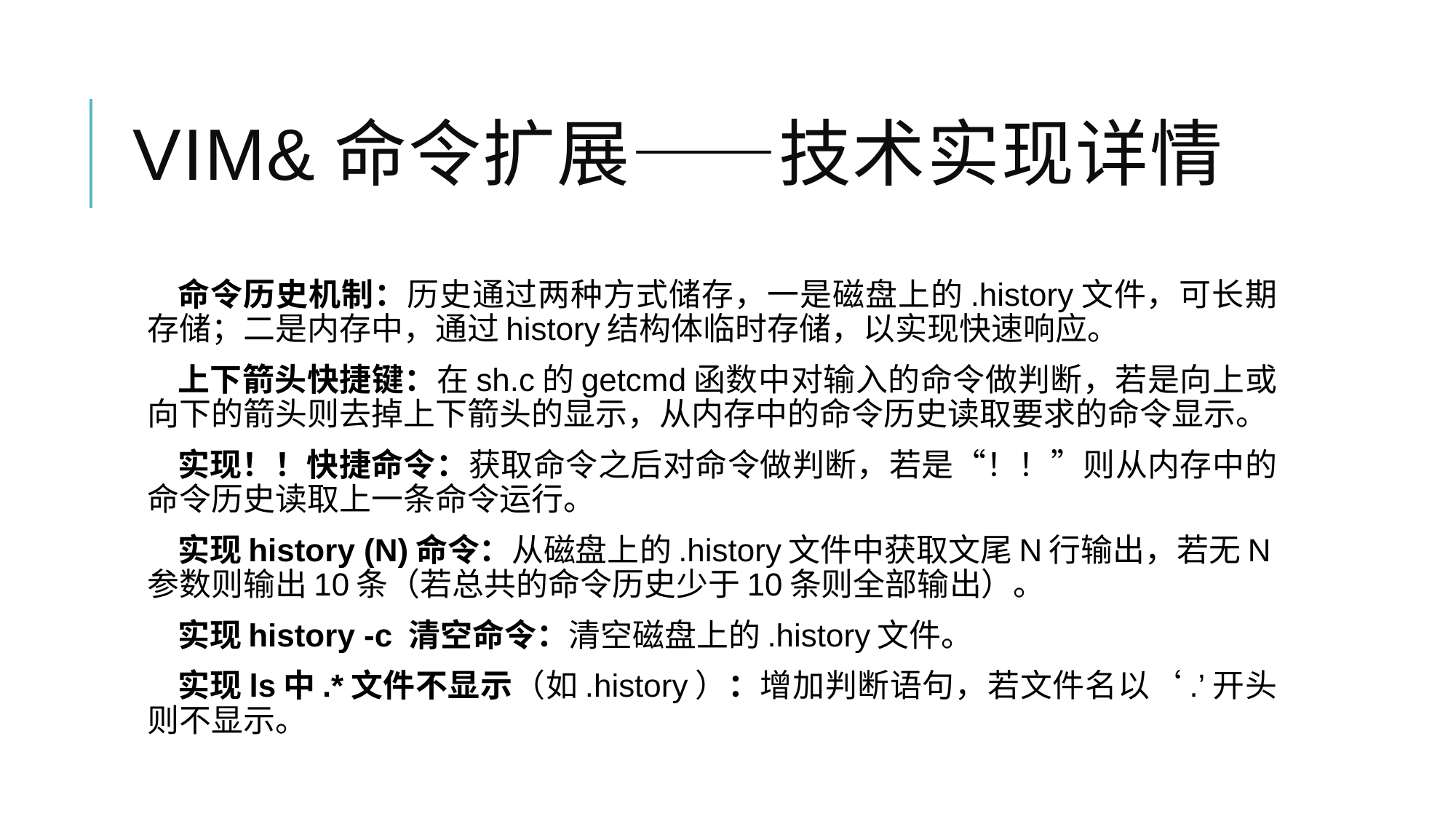

# Vim&命令扩展——技术实现详情
命令历史机制：历史通过两种方式储存，一是磁盘上的.history文件，可长期存储；二是内存中，通过history结构体临时存储，以实现快速响应。
上下箭头快捷键：在sh.c的getcmd函数中对输入的命令做判断，若是向上或向下的箭头则去掉上下箭头的显示，从内存中的命令历史读取要求的命令显示。
实现！！快捷命令：获取命令之后对命令做判断，若是“！！”则从内存中的命令历史读取上一条命令运行。
实现history (N)命令：从磁盘上的.history文件中获取文尾N行输出，若无N参数则输出10条（若总共的命令历史少于10条则全部输出）。
实现history -c 清空命令：清空磁盘上的.history文件。
实现ls中.*文件不显示（如.history）：增加判断语句，若文件名以‘.’开头则不显示。